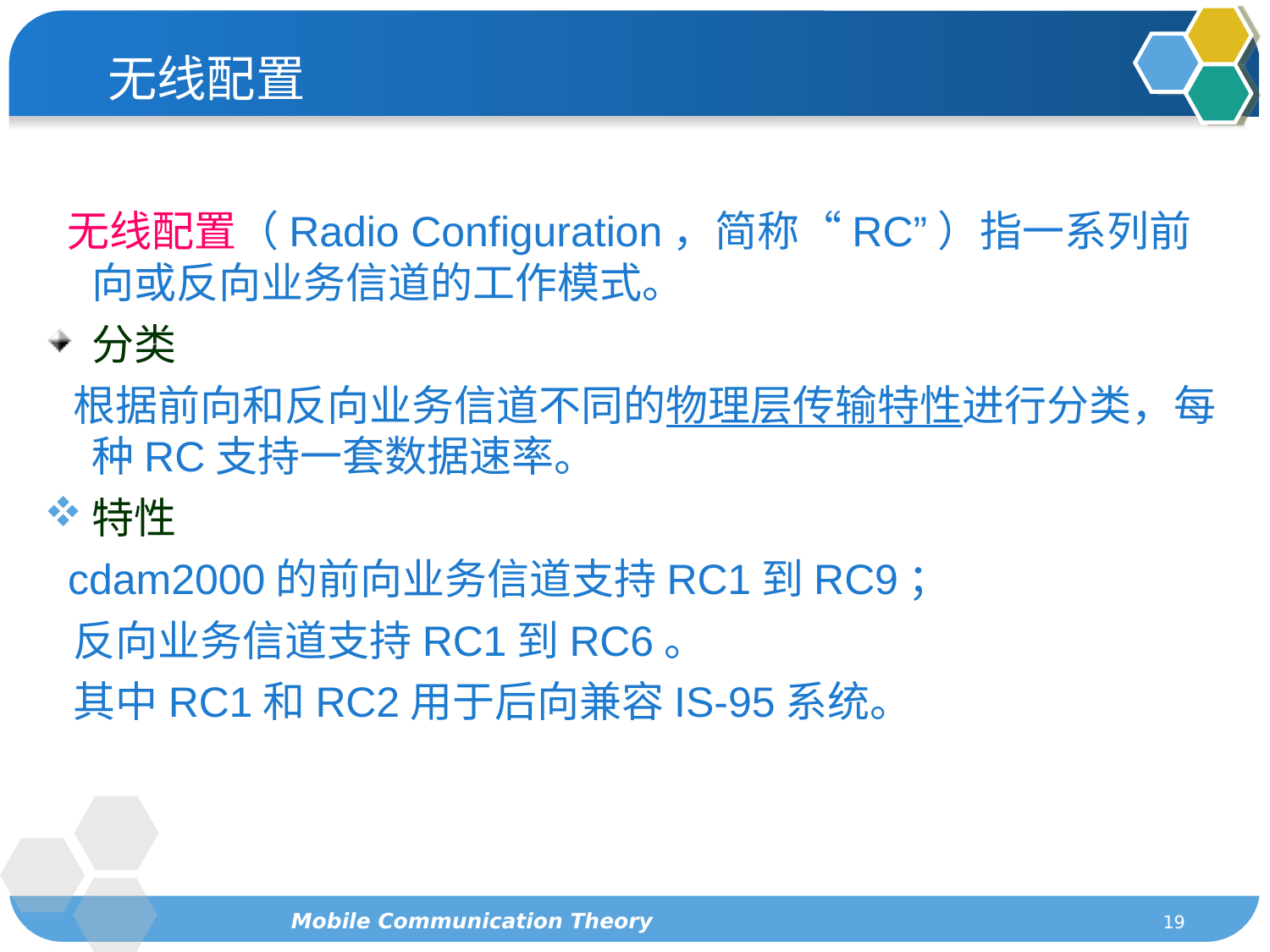

# 无线配置
 无线配置（Radio Configuration，简称“RC”）指一系列前向或反向业务信道的工作模式。
分类
  根据前向和反向业务信道不同的物理层传输特性进行分类，每种RC支持一套数据速率。
特性
  cdam2000的前向业务信道支持RC1到RC9；
  反向业务信道支持RC1到RC6。
  其中RC1和RC2用于后向兼容IS-95系统。

Mobile Communication Theory